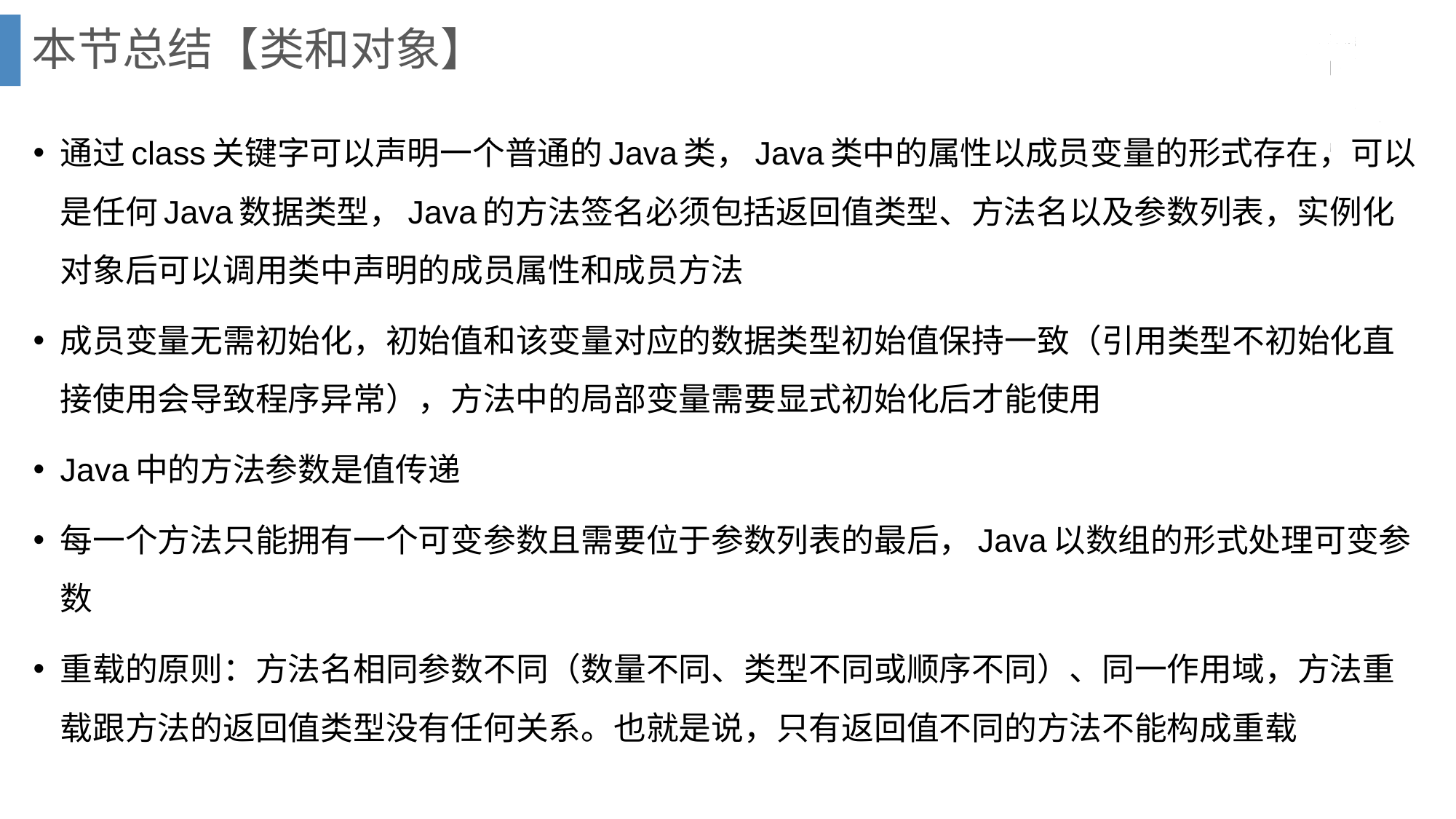

# 本节总结【类和对象】
通过class关键字可以声明一个普通的Java类，Java类中的属性以成员变量的形式存在，可以是任何Java数据类型，Java的方法签名必须包括返回值类型、方法名以及参数列表，实例化对象后可以调用类中声明的成员属性和成员方法
成员变量无需初始化，初始值和该变量对应的数据类型初始值保持一致（引用类型不初始化直接使用会导致程序异常），方法中的局部变量需要显式初始化后才能使用
Java中的方法参数是值传递
每一个方法只能拥有一个可变参数且需要位于参数列表的最后，Java以数组的形式处理可变参数
重载的原则：方法名相同参数不同（数量不同、类型不同或顺序不同）、同一作用域，方法重载跟方法的返回值类型没有任何关系。也就是说，只有返回值不同的方法不能构成重载